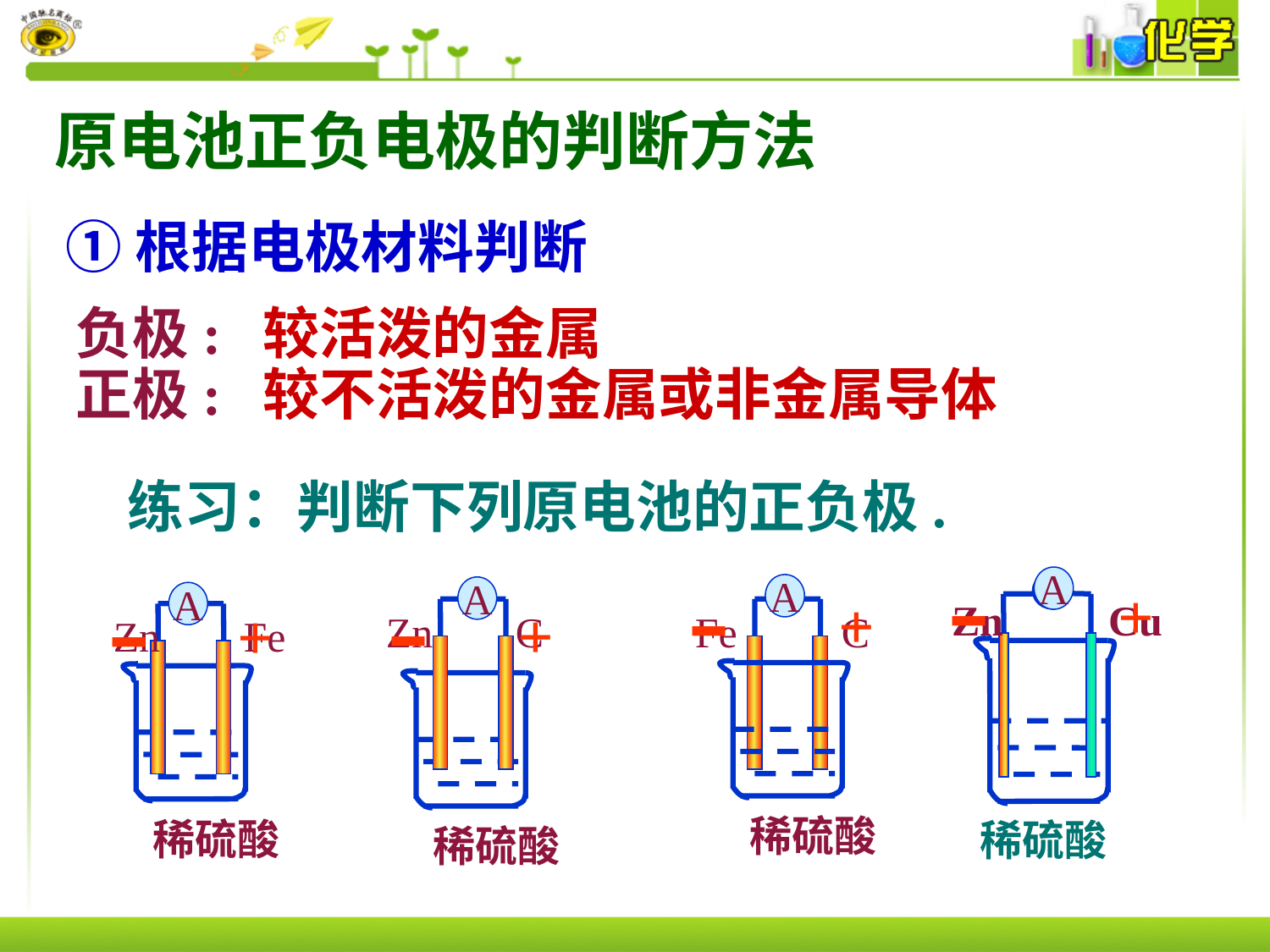

原电池正负电极的判断方法
①根据电极材料判断
负极:  较活泼的金属
正极:  较不活泼的金属或非金属导体
练习：判断下列原电池的正负极.

A
A
A
A
Zn

Fe

稀硫酸
Zn

C
Fe

C

稀硫酸
Zn
Cu

稀硫酸

稀硫酸
-
-
-
-
+
+
+
+